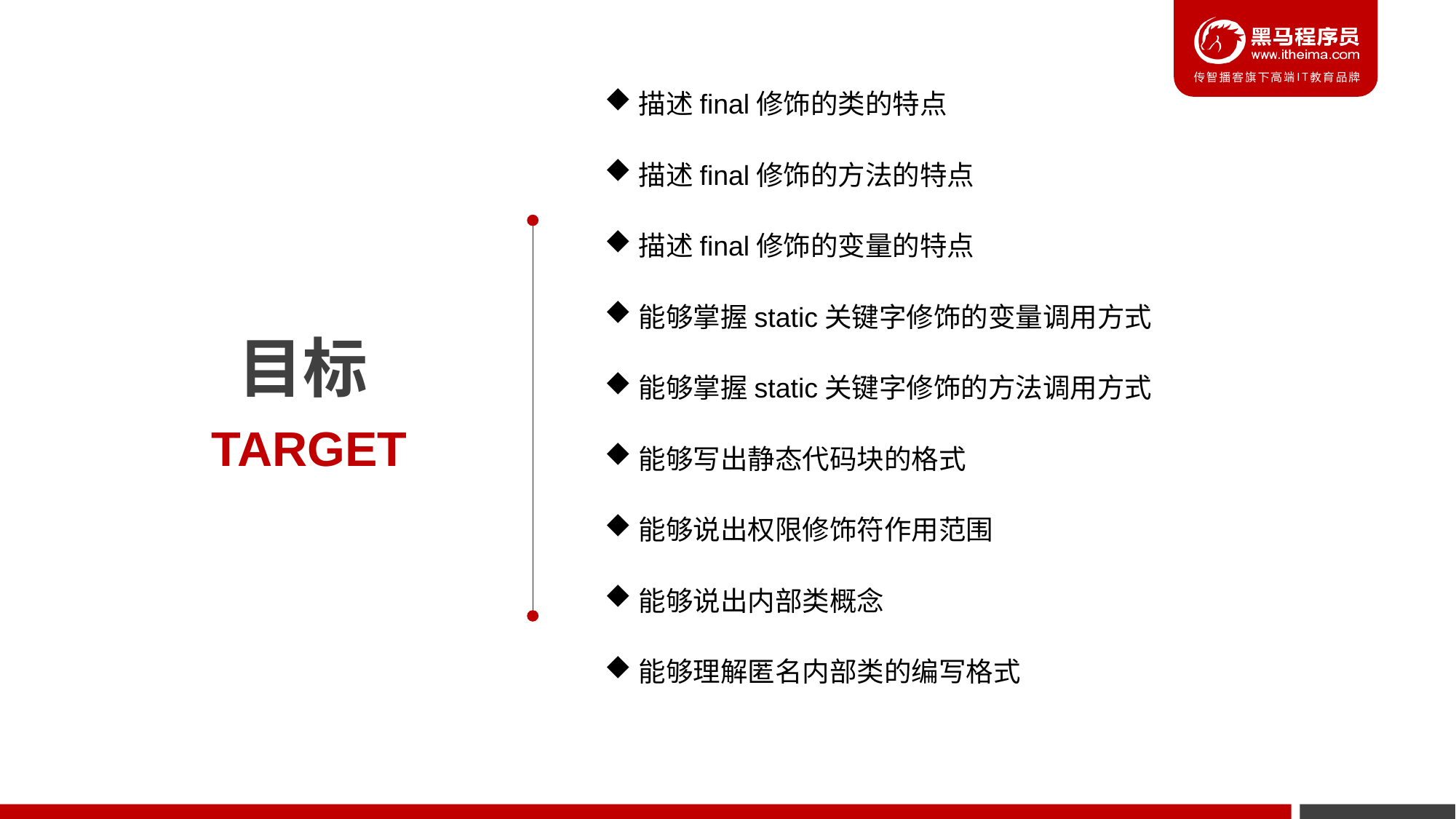

描述final修饰的类的特点
描述final修饰的方法的特点
描述final修饰的变量的特点
能够掌握static关键字修饰的变量调用方式
能够掌握static关键字修饰的方法调用方式
能够写出静态代码块的格式
能够说出权限修饰符作用范围
能够说出内部类概念
能够理解匿名内部类的编写格式